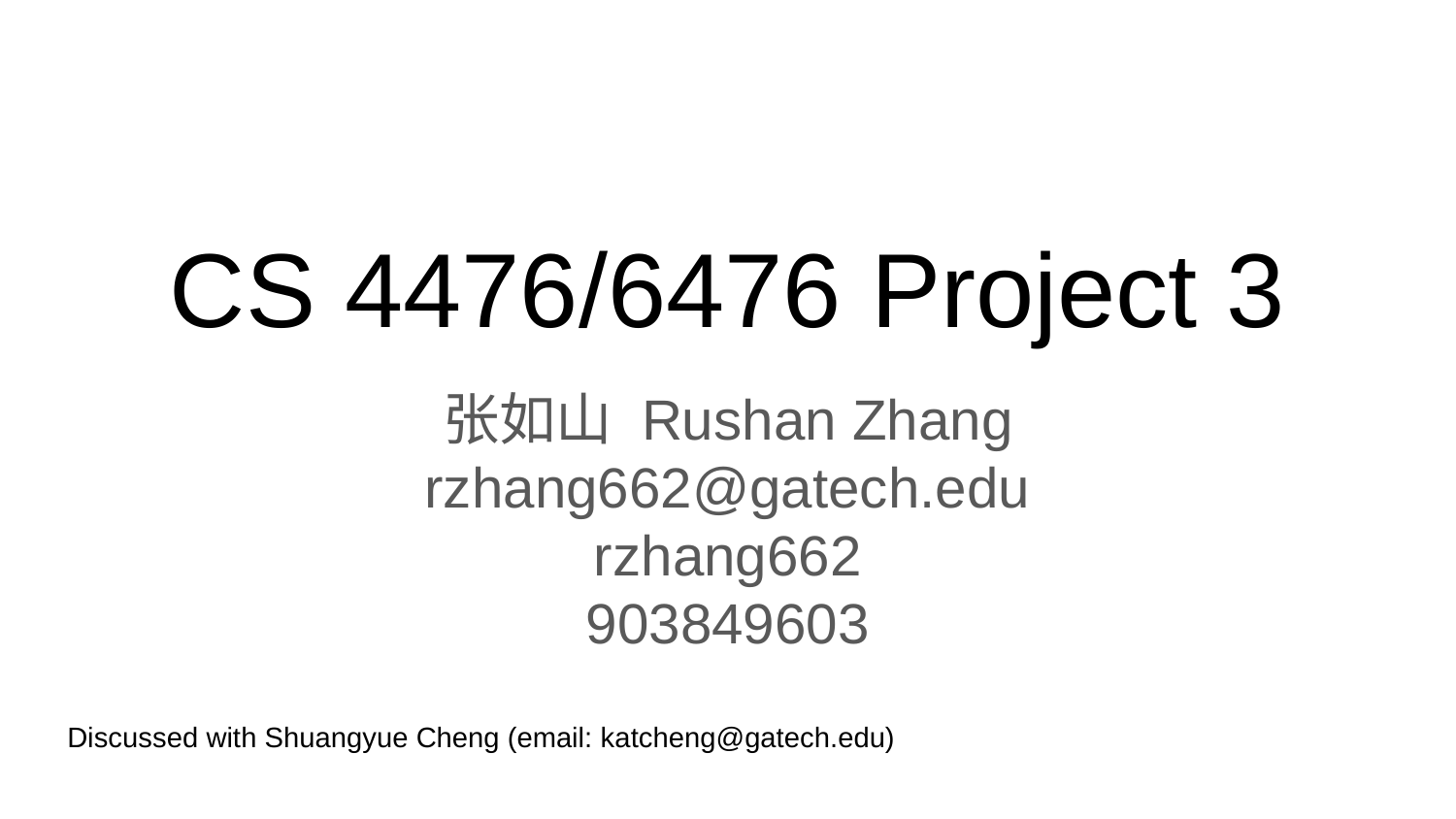

CS 4476/6476 Project 3
张如山 Rushan Zhang
rzhang662@gatech.edu
rzhang662
903849603
Discussed with Shuangyue Cheng (email: katcheng@gatech.edu)